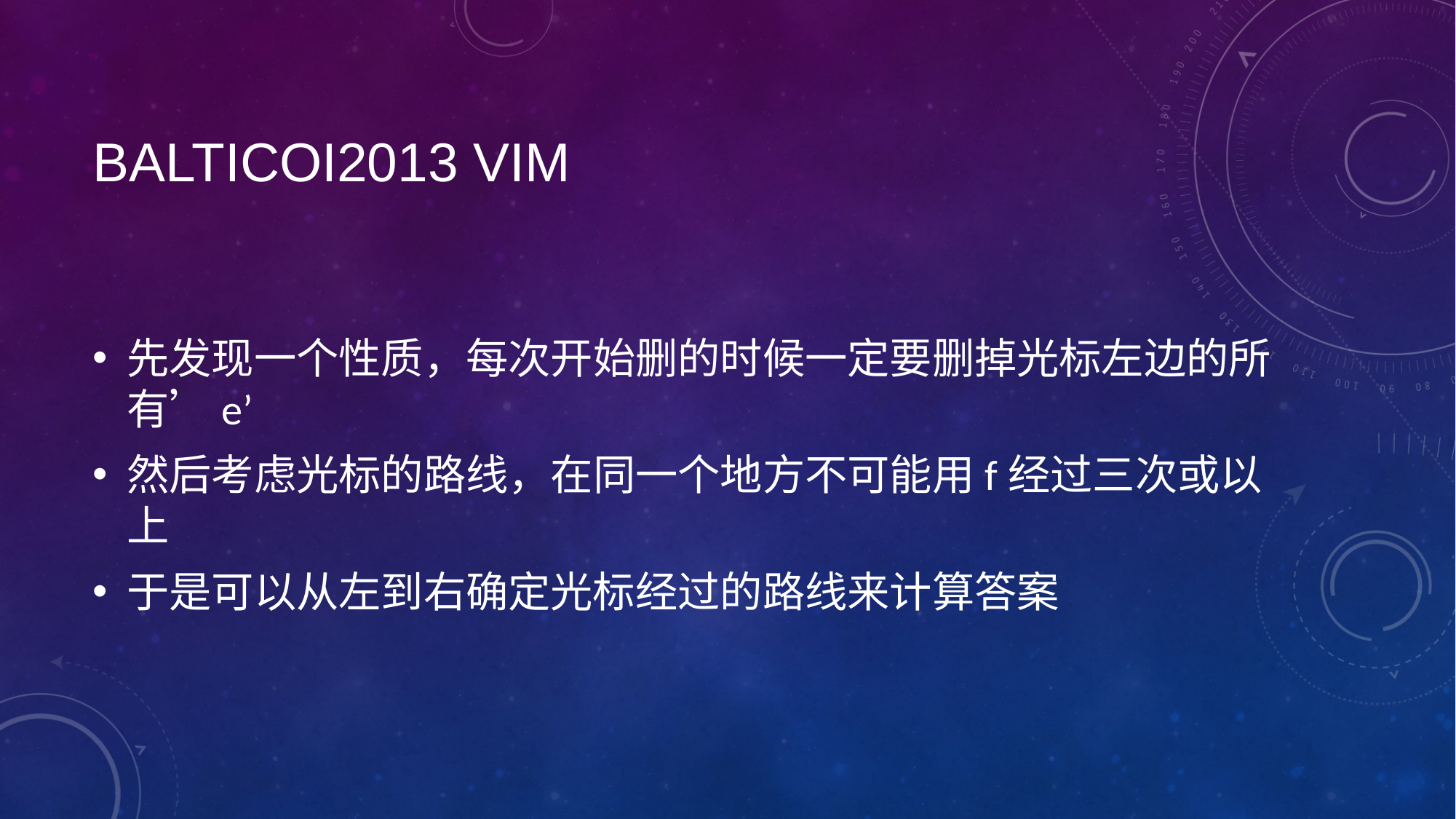

# Balticoi2013 vim
先发现一个性质，每次开始删的时候一定要删掉光标左边的所有’e’
然后考虑光标的路线，在同一个地方不可能用f经过三次或以上
于是可以从左到右确定光标经过的路线来计算答案